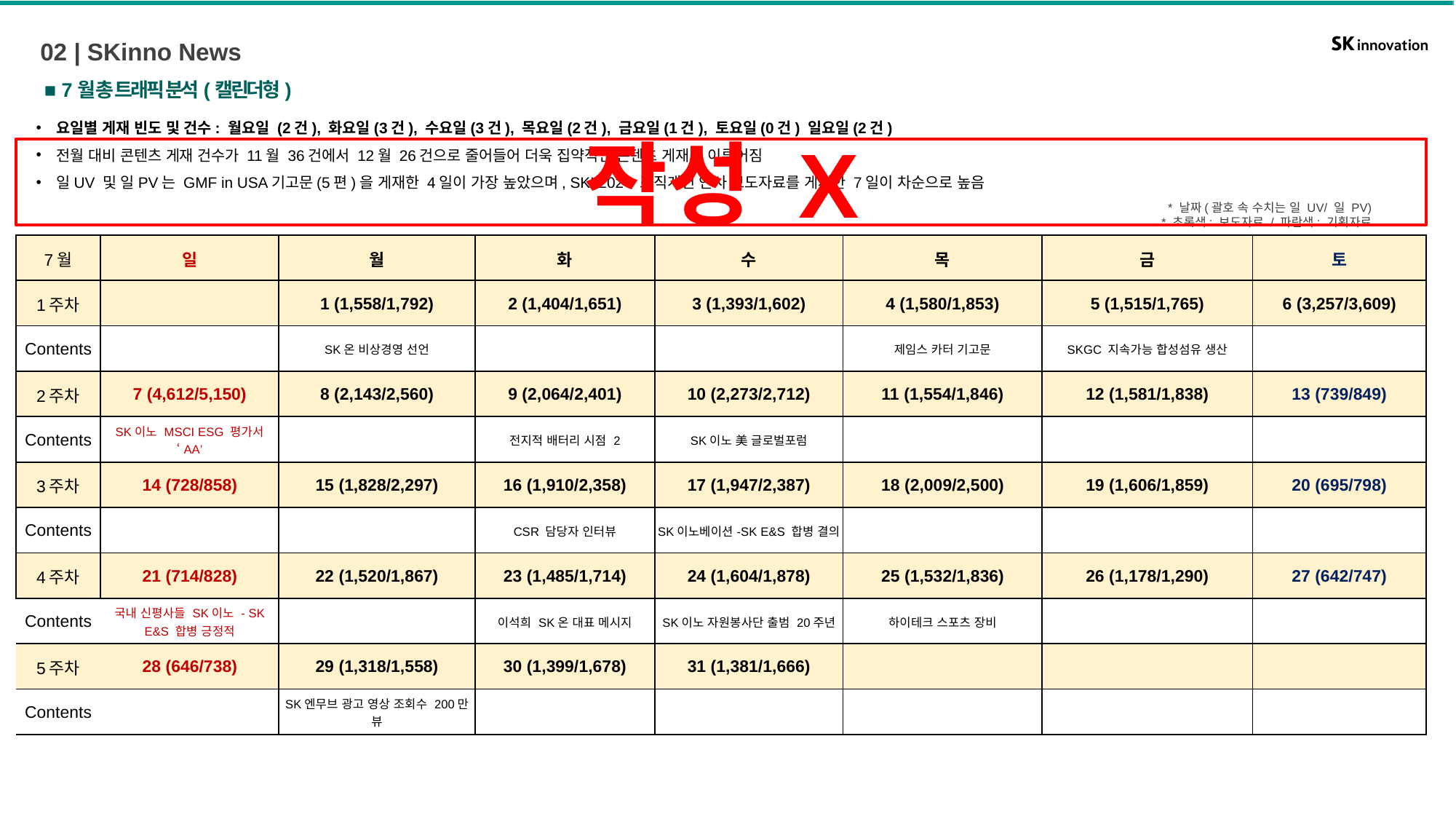

02 | SKinno News
■ 7월 총 트래픽 분석(캘린더형)
요일별 게재 빈도 및 건수: 월요일 (2건), 화요일(3건), 수요일(3건), 목요일(2건), 금요일(1건), 토요일(0건) 일요일(2건)
전월 대비 콘텐츠 게재 건수가 11월 36건에서 12월 26건으로 줄어들어 더욱 집약적인 콘텐츠 게재가 이루어짐
일UV 및 일PV는 GMF in USA기고문(5편)을 게재한 4일이 가장 높았으며, SKI 2024 조직개편 인사 보도자료를 게재한 7일이 차순으로 높음
작성 X
* 날짜(괄호 속 수치는 일 UV/ 일 PV)
* 초록색: 보도자료 / 파란색: 기획자료
| 7월 | 일 | 월 | 화 | 수 | 목 | 금 | 토 |
| --- | --- | --- | --- | --- | --- | --- | --- |
| 1주차 |  | 1 (1,558/1,792) | 2 (1,404/1,651) | 3 (1,393/1,602) | 4 (1,580/1,853) | 5 (1,515/1,765) | 6 (3,257/3,609) |
| Contents |  | SK온 비상경영 선언 |  |  | 제임스 카터 기고문 | SKGC 지속가능 합성섬유 생산 |  |
| 2주차 | 7 (4,612/5,150) | 8 (2,143/2,560) | 9 (2,064/2,401) | 10 (2,273/2,712) | 11 (1,554/1,846) | 12 (1,581/1,838) | 13 (739/849) |
| Contents | SK이노 MSCI ESG 평가서 ‘AA’ |  | 전지적 배터리 시점 2 | SK이노 美 글로벌포럼 |  |  |  |
| 3주차 | 14 (728/858) | 15 (1,828/2,297) | 16 (1,910/2,358) | 17 (1,947/2,387) | 18 (2,009/2,500) | 19 (1,606/1,859) | 20 (695/798) |
| Contents |  |  | CSR 담당자 인터뷰 | SK이노베이션-SK E&S 합병 결의 |  |  |  |
| 4주차 | 21 (714/828) | 22 (1,520/1,867) | 23 (1,485/1,714) | 24 (1,604/1,878) | 25 (1,532/1,836) | 26 (1,178/1,290) | 27 (642/747) |
| Contents | 국내 신평사들 SK이노 - SK E&S 합병 긍정적 |  | 이석희 SK온 대표 메시지 | SK이노 자원봉사단 출범 20주년 | 하이테크 스포츠 장비 |  |  |
| 5주차 | 28 (646/738) | 29 (1,318/1,558) | 30 (1,399/1,678) | 31 (1,381/1,666) |  |  |  |
| Contents |  | SK엔무브 광고 영상 조회수 200만 뷰 |  |  |  |  |  |